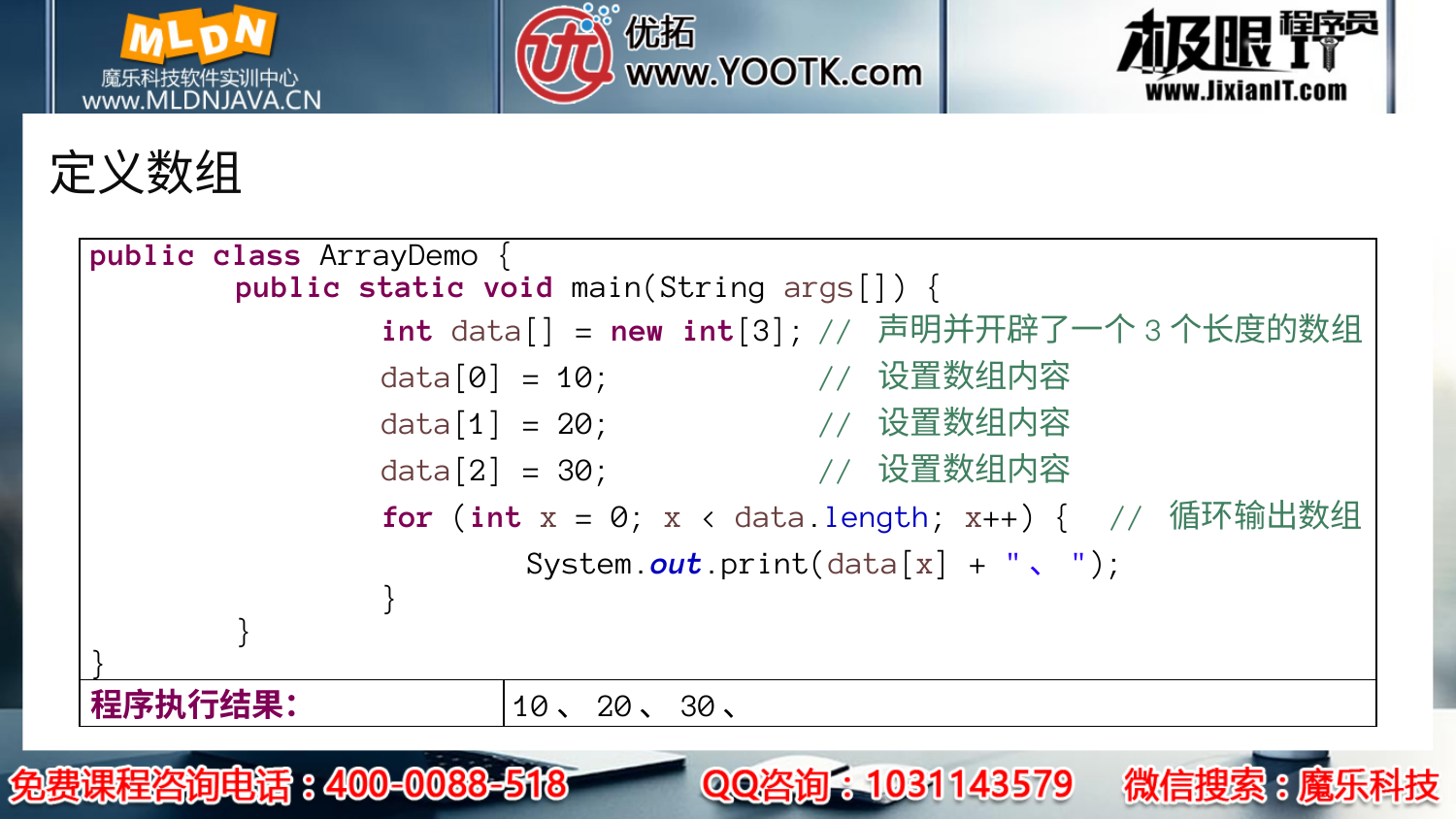

# 定义数组
| public class ArrayDemo { public static void main(String args[]) { int data[] = new int[3]; // 声明并开辟了一个3个长度的数组 data[0] = 10; // 设置数组内容 data[1] = 20; // 设置数组内容 data[2] = 30; // 设置数组内容 for (int x = 0; x < data.length; x++) { // 循环输出数组 System.out.print(data[x] + "、"); } } } |  |
| --- | --- |
| 程序执行结果： | 10、20、30、 |